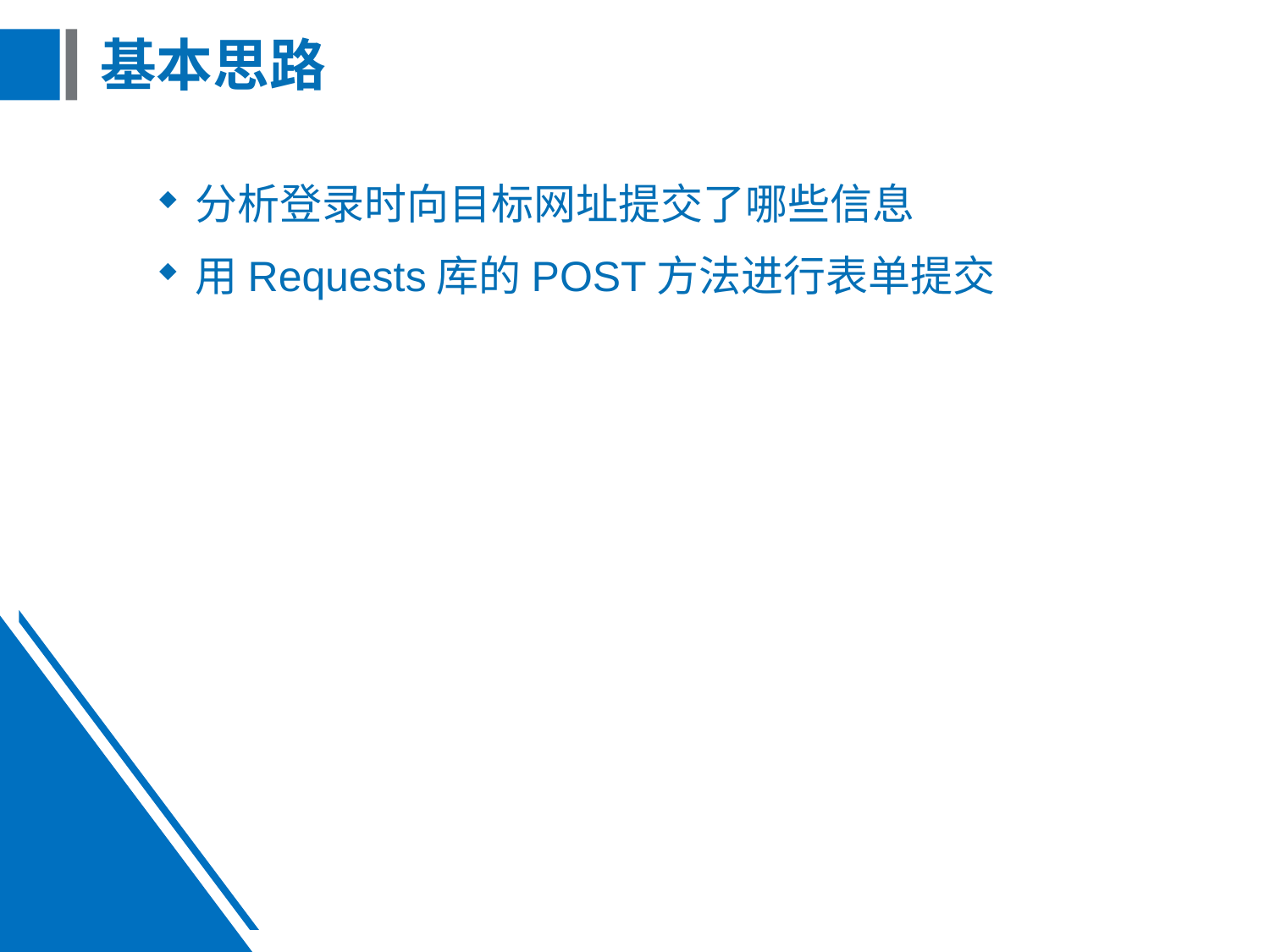

# 基本思路
分析登录时向目标网址提交了哪些信息
用Requests库的POST方法进行表单提交

4